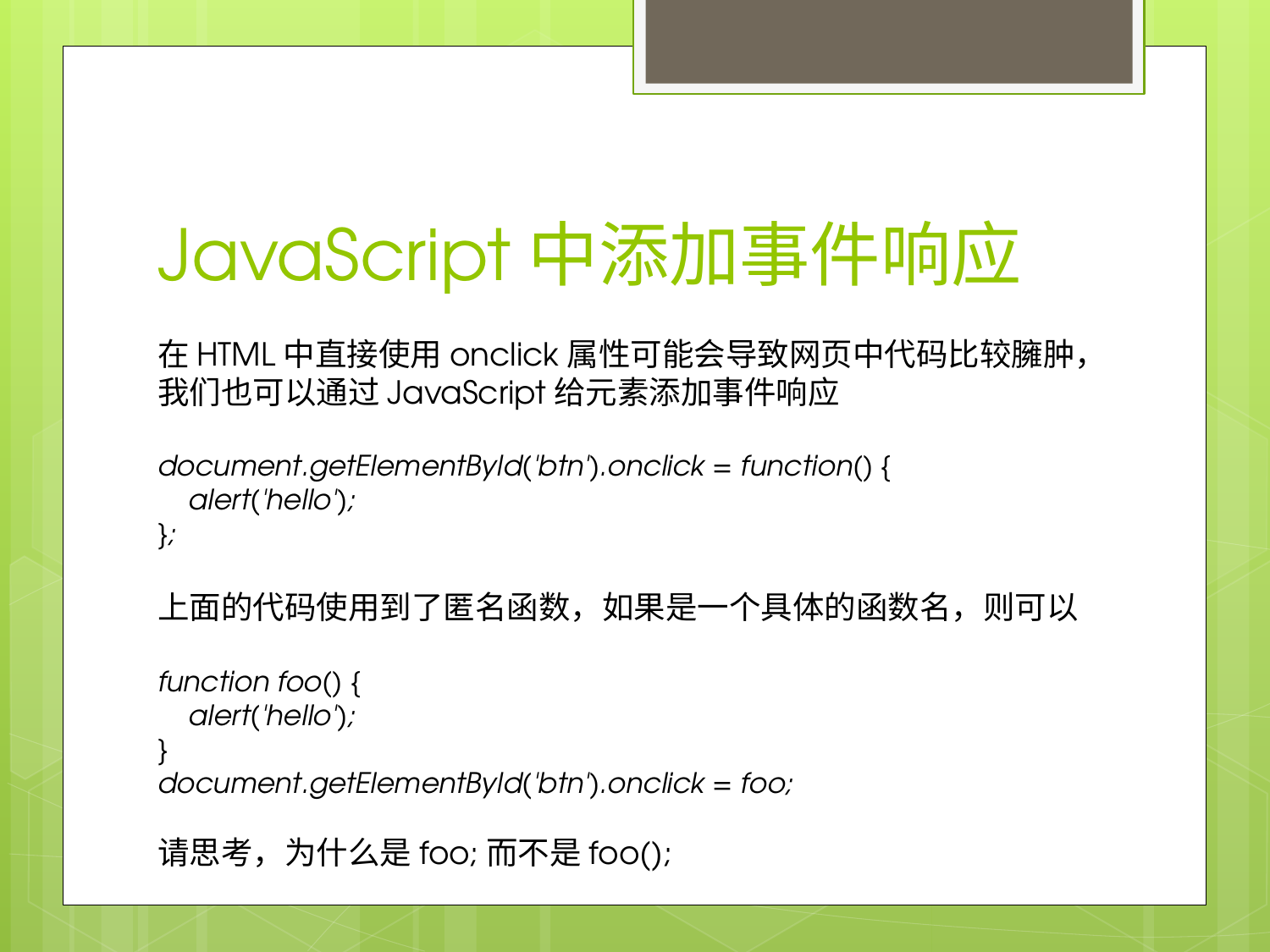

# JavaScript中添加事件响应
在HTML中直接使用onclick属性可能会导致网页中代码比较臃肿，我们也可以通过JavaScript给元素添加事件响应

document.getElementById('btn').onclick = function() {
    alert('hello');
};

上面的代码使用到了匿名函数，如果是一个具体的函数名，则可以

function foo() {
    alert('hello');
}
document.getElementById('btn').onclick = foo;

请思考，为什么是foo;而不是foo();